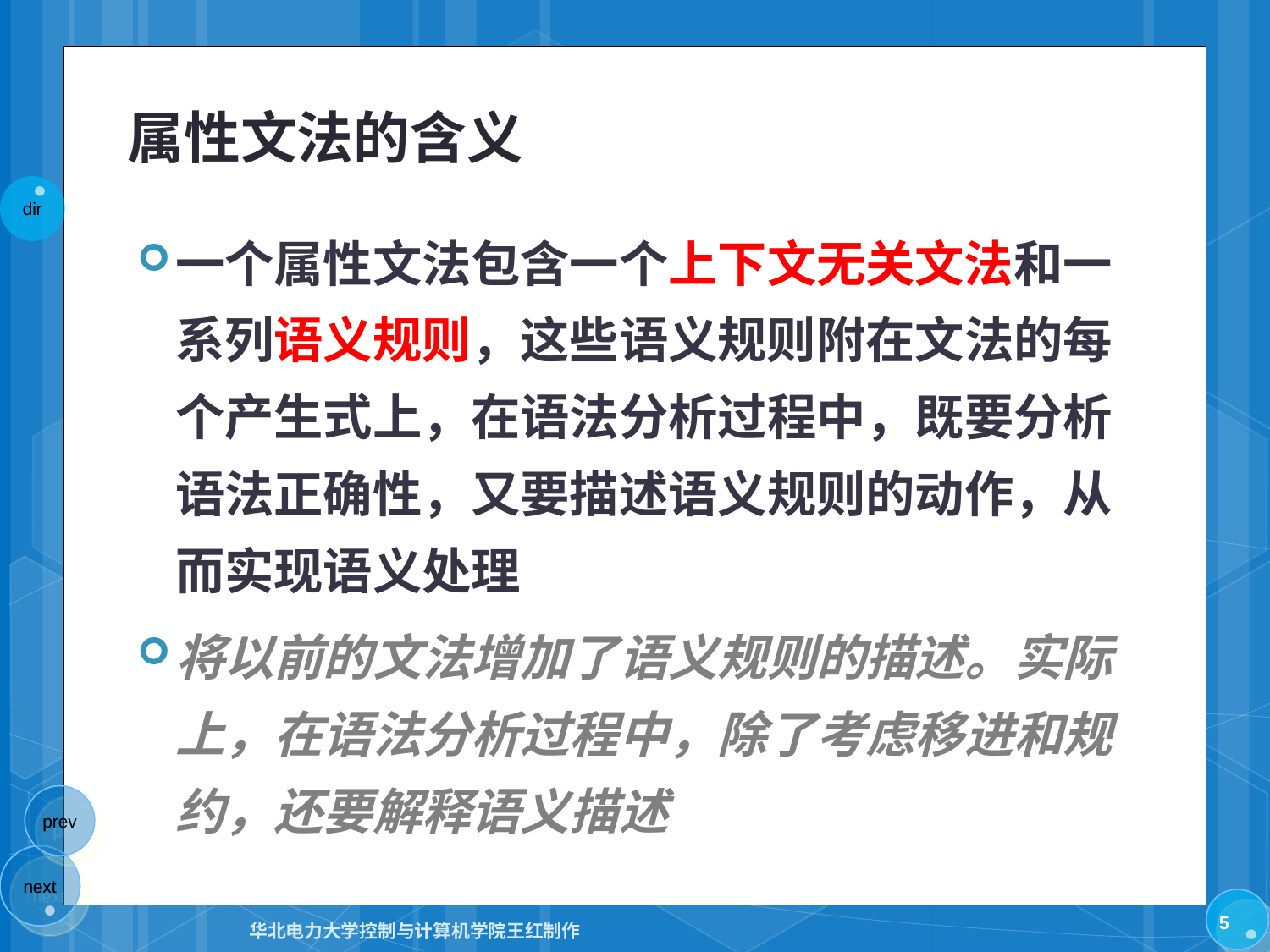

# 属性文法的含义
一个属性文法包含一个上下文无关文法和一系列语义规则，这些语义规则附在文法的每个产生式上，在语法分析过程中，既要分析语法正确性，又要描述语义规则的动作，从而实现语义处理
将以前的文法增加了语义规则的描述。实际上，在语法分析过程中，除了考虑移进和规约，还要解释语义描述
5
华北电力大学控制与计算机学院王红制作